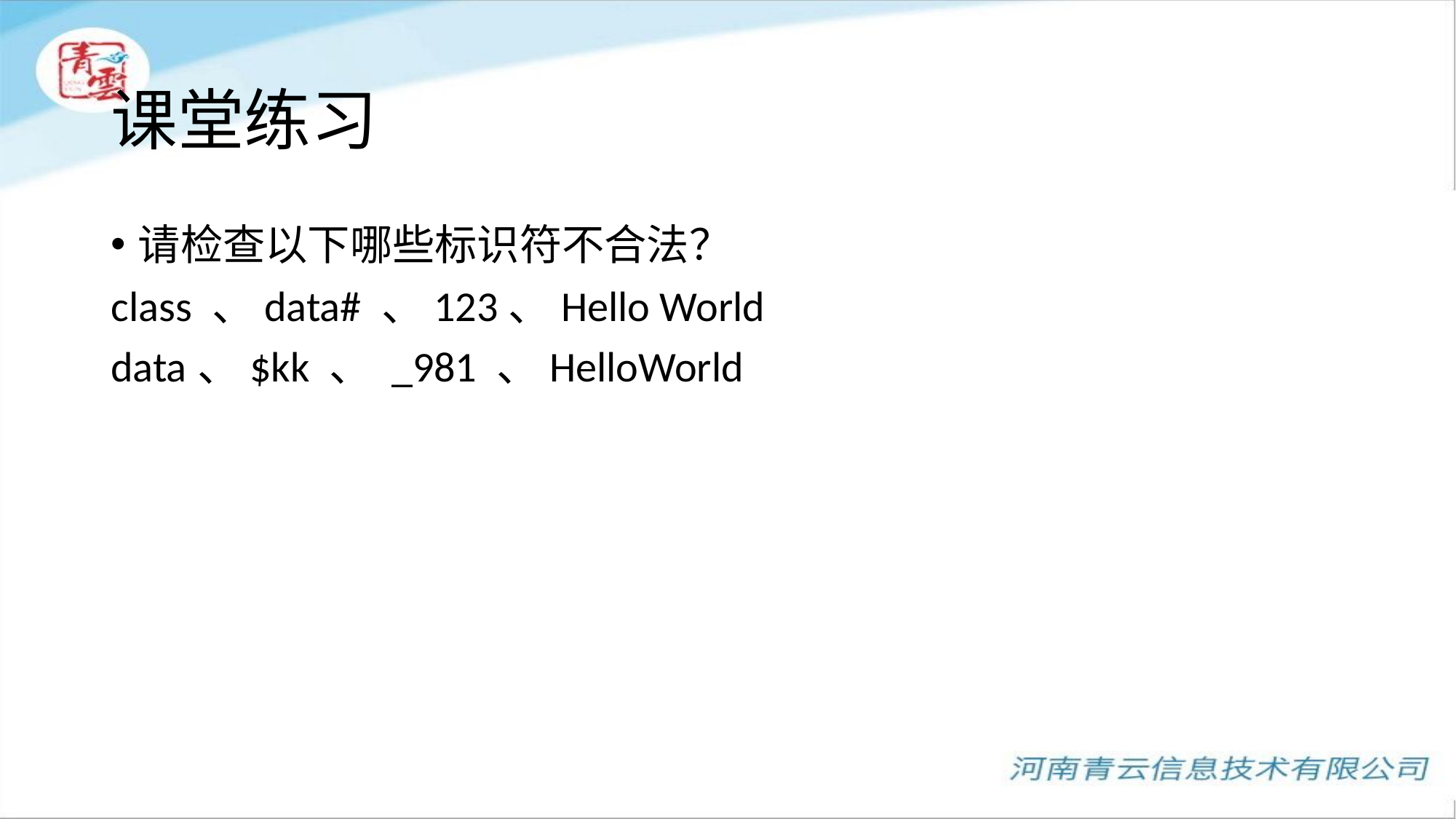

# 课堂练习
请检查以下哪些标识符不合法？
class 、data# 、123、Hello World
data、$kk 、 _981 、HelloWorld